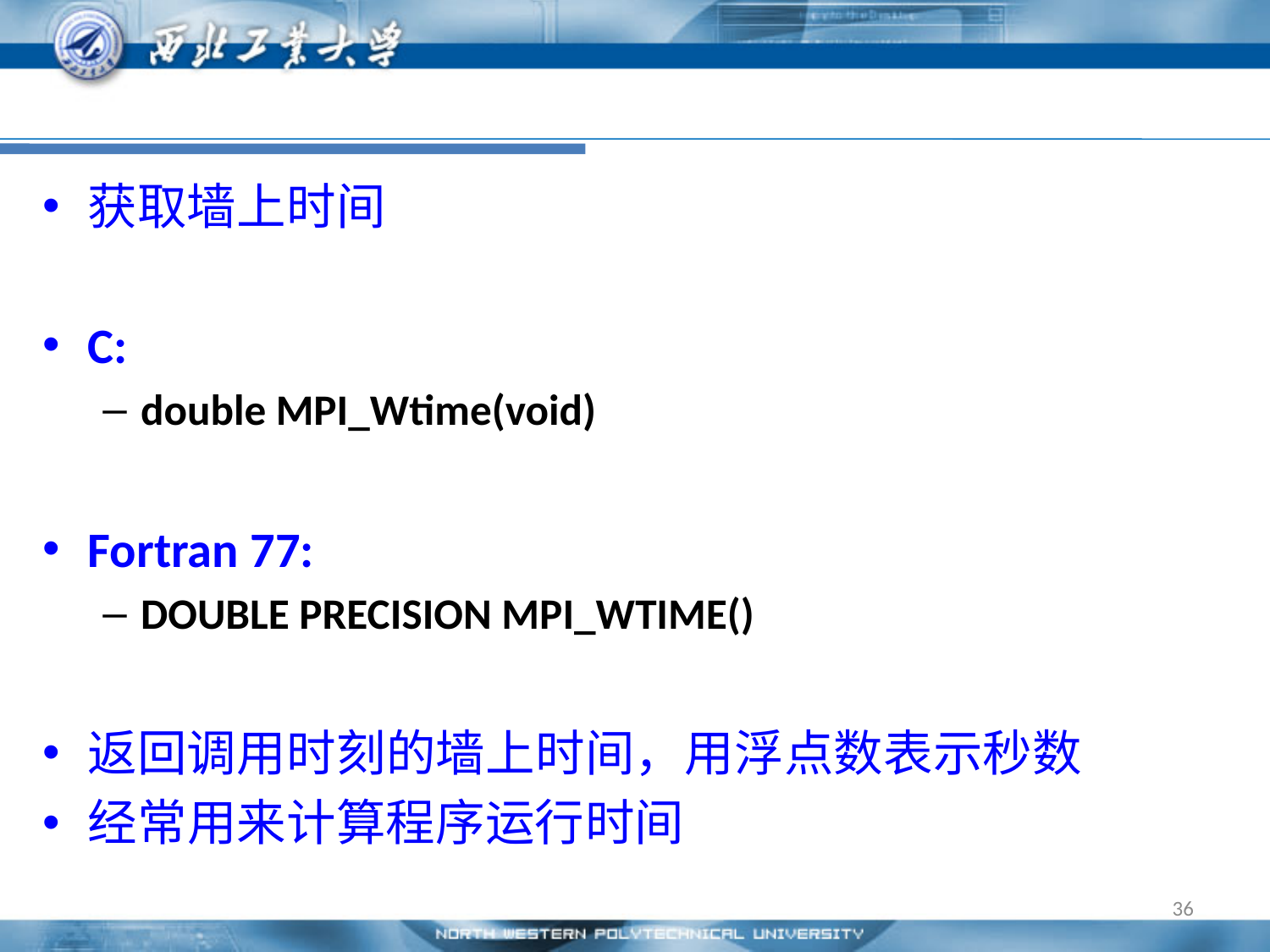

#
获取墙上时间

C:
double MPI_Wtime(void)

Fortran 77:
DOUBLE PRECISION MPI_WTIME()

返回调用时刻的墙上时间，用浮点数表示秒数
经常用来计算程序运行时间

36